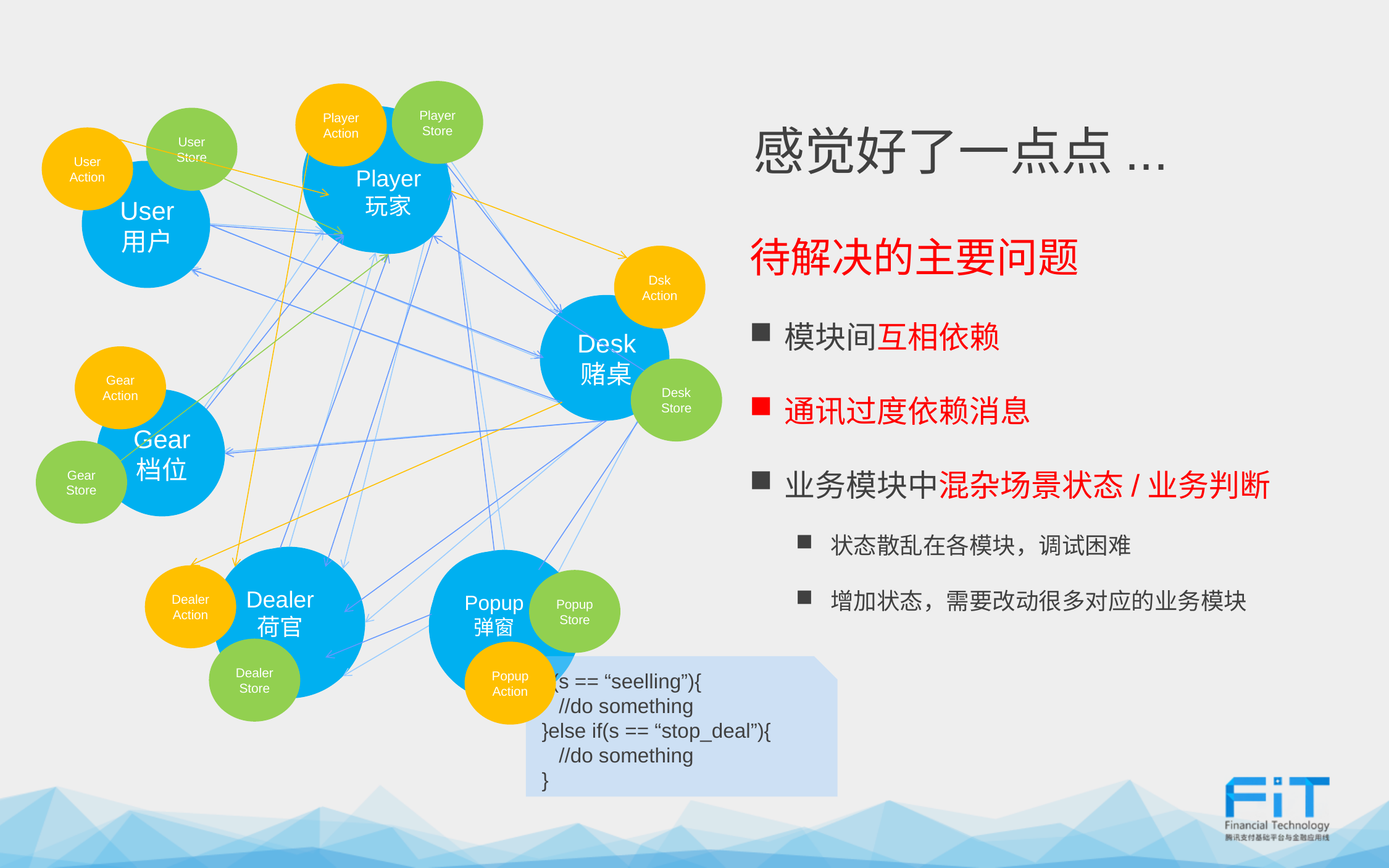

Player
Store
Player
Action
User
Store
User
Action
Player
玩家
User
用户
Dsk
Action
Desk
赌桌
Gear
Action
Desk
Store
Gear
档位
Gear
Store
Dealer
荷官
Popup
弹窗
Dealer
Action
Popup
Store
Dealer
Store
Popup
Action
Player
玩家
User
用户
Desk
赌桌
Gear档位
Dealer
荷官
Popup
弹窗
# 感觉好了一点点...
待解决的主要问题
模块间互相依赖
通讯过度依赖消息
业务模块中混杂场景状态/业务判断
状态散乱在各模块，调试困难
增加状态，需要改动很多对应的业务模块
if(s == “seelling”){
   //do something
}else if(s == “stop_deal”){
   //do something
}